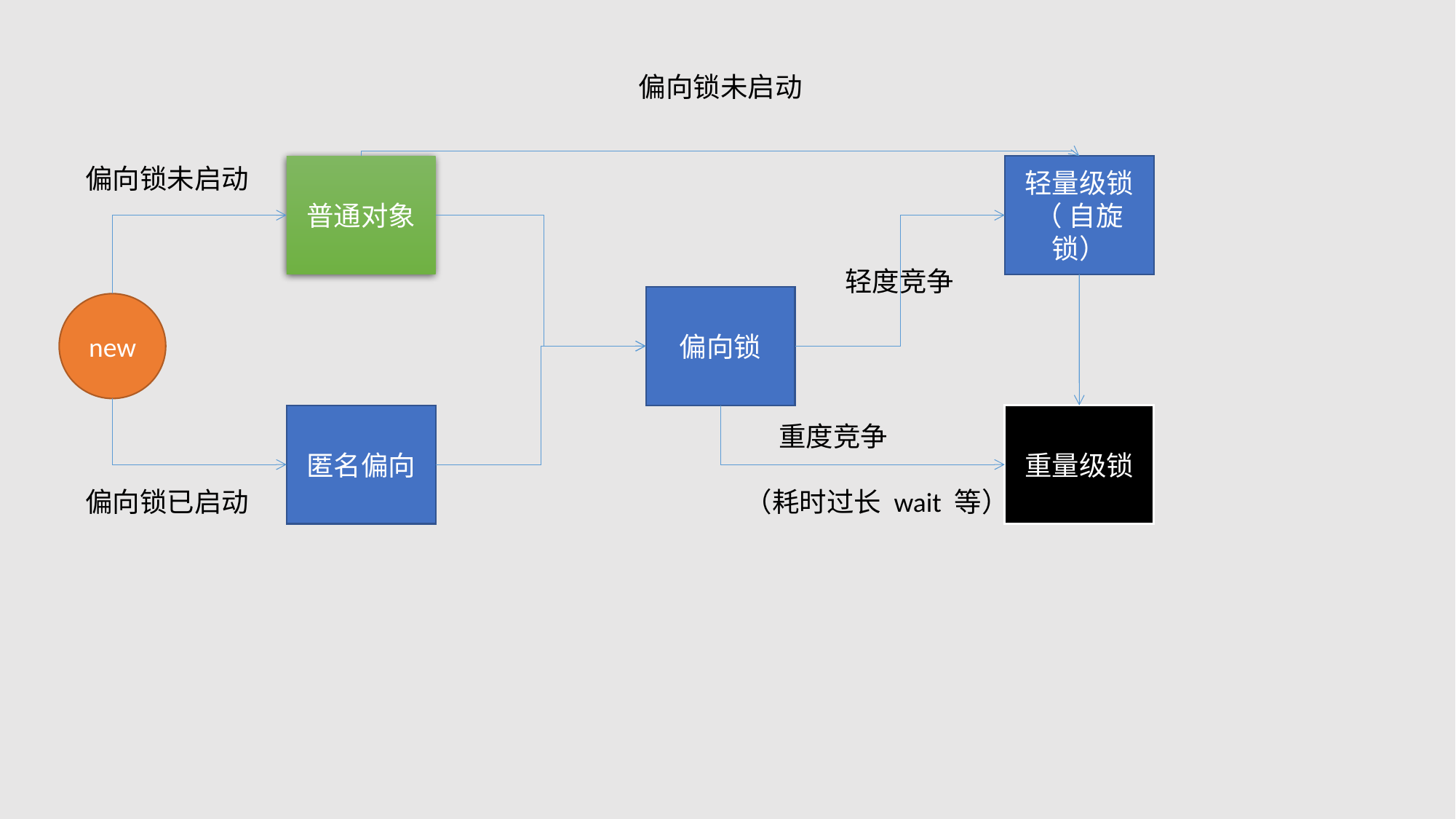

偏向锁未启动
普通对象
轻量级锁（ 自旋锁）
偏向锁未启动
轻度竞争
偏向锁
new
匿名偏向
重量级锁
重度竞争
偏向锁已启动
（耗时过长 wait 等）